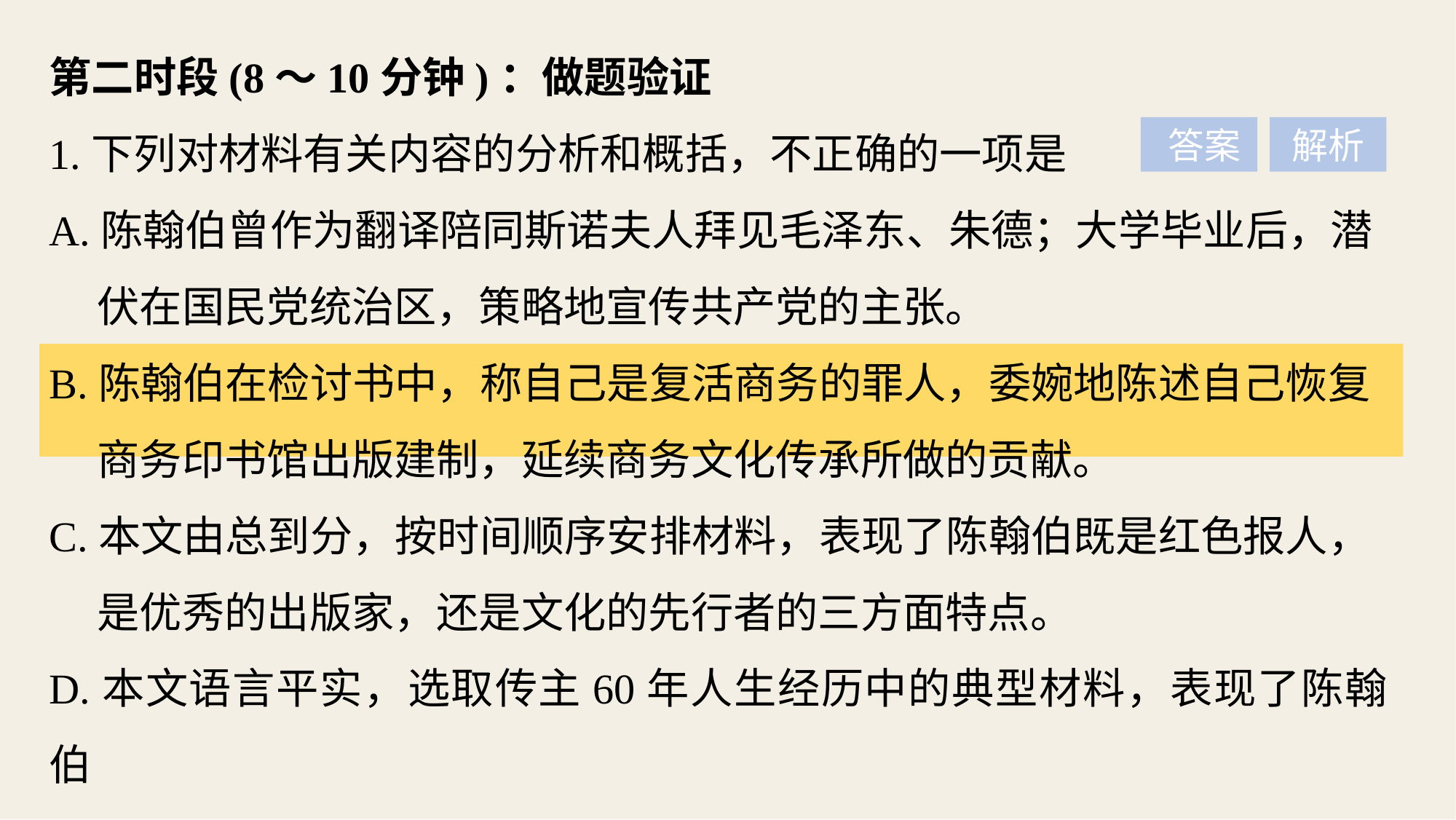

第二时段(8～10分钟)：做题验证
1.下列对材料有关内容的分析和概括，不正确的一项是
A.陈翰伯曾作为翻译陪同斯诺夫人拜见毛泽东、朱德；大学毕业后，潜
    伏在国民党统治区，策略地宣传共产党的主张。
B.陈翰伯在检讨书中，称自己是复活商务的罪人，委婉地陈述自己恢复
    商务印书馆出版建制，延续商务文化传承所做的贡献。
C.本文由总到分，按时间顺序安排材料，表现了陈翰伯既是红色报人，
    是优秀的出版家，还是文化的先行者的三方面特点。
D.本文语言平实，选取传主60年人生经历中的典型材料，表现了陈翰伯
    在中国出版界的重要地位及其政治、文化方面的突出贡献。
 答案
解析